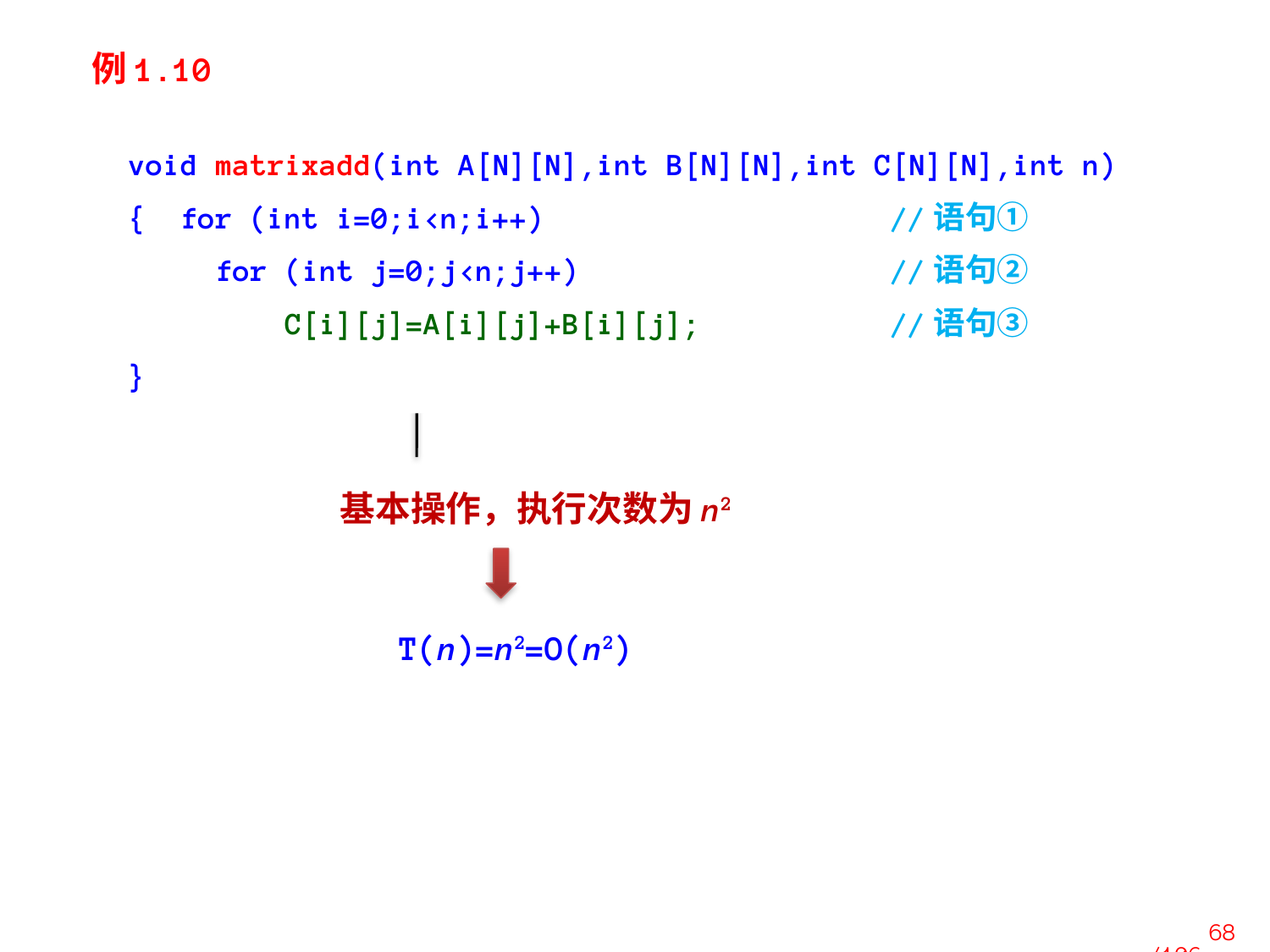

例1.10
void matrixadd(int A[N][N],int B[N][N],int C[N][N],int n)
{  for (int i=0;i<n;i++)		     	//语句①
     for (int j=0;j<n;j++)	     		//语句②
         C[i][j]=A[i][j]+B[i][j];     	//语句③
}
基本操作，执行次数为n2

T(n)=n2=O(n2)
                 68/106